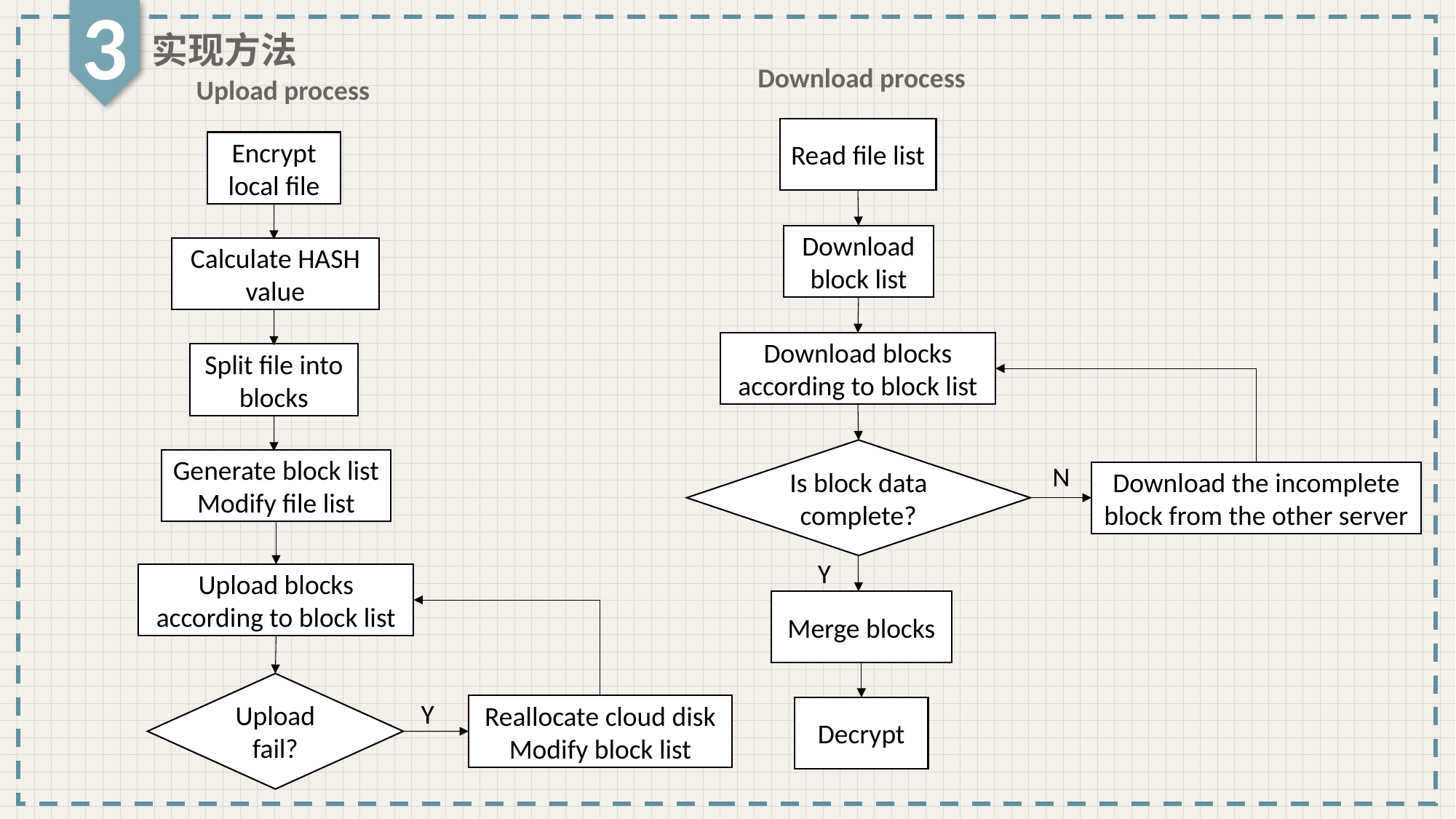

3

实现方法
Download process
Upload process
Read file list
Encrypt local file
Download block list
Calculate HASH value
Download blocks according to block list
Split file into blocks
Is block data complete?
Generate block list
Modify file list
N
Download the incomplete block from the other server
Y
Upload blocks according to block list
Merge blocks
Upload fail?
Y
Reallocate cloud disk
Modify block list
Decrypt